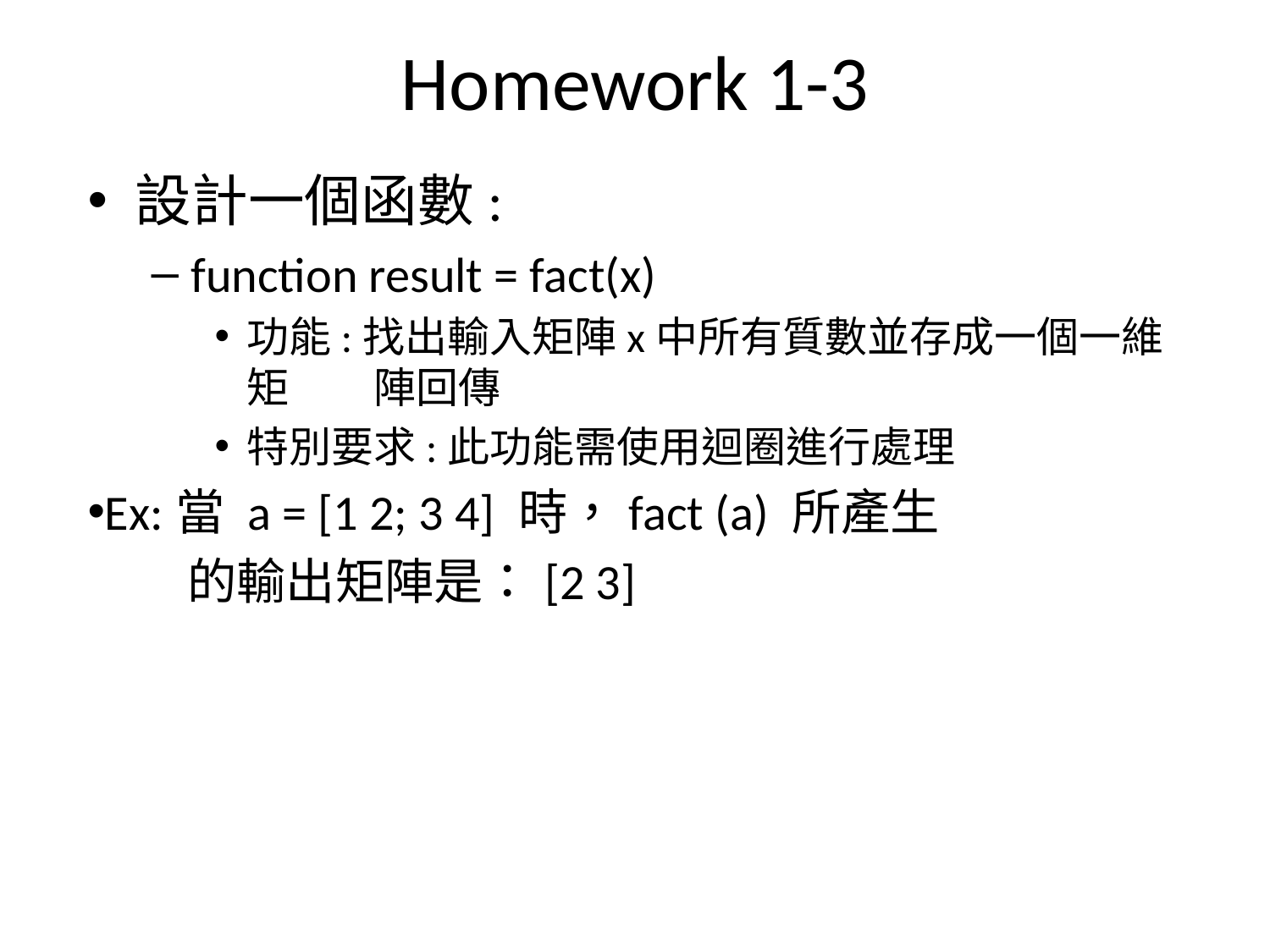

# Homework 1-3
設計一個函數:
function result = fact(x)
功能:找出輸入矩陣x中所有質數並存成一個一維矩	陣回傳
特別要求:此功能需使用迴圈進行處理
Ex:當 a = [1 2; 3 4] 時，fact (a) 所產生
        的輸出矩陣是：[2 3]